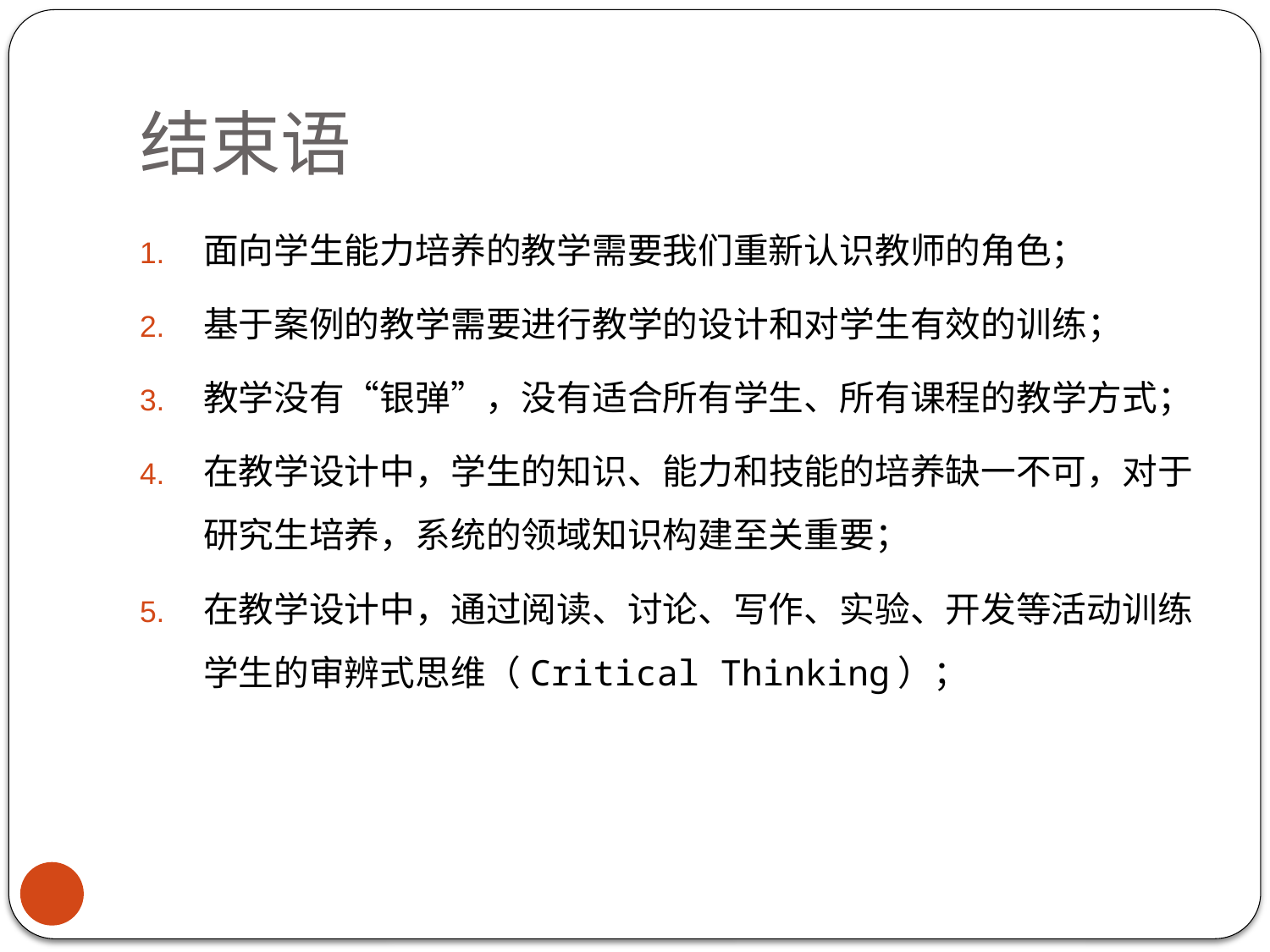

# 结束语
面向学生能力培养的教学需要我们重新认识教师的角色；
基于案例的教学需要进行教学的设计和对学生有效的训练；
教学没有“银弹”，没有适合所有学生、所有课程的教学方式；
在教学设计中，学生的知识、能力和技能的培养缺一不可，对于研究生培养，系统的领域知识构建至关重要；
在教学设计中，通过阅读、讨论、写作、实验、开发等活动训练学生的审辨式思维（Critical Thinking）；

46